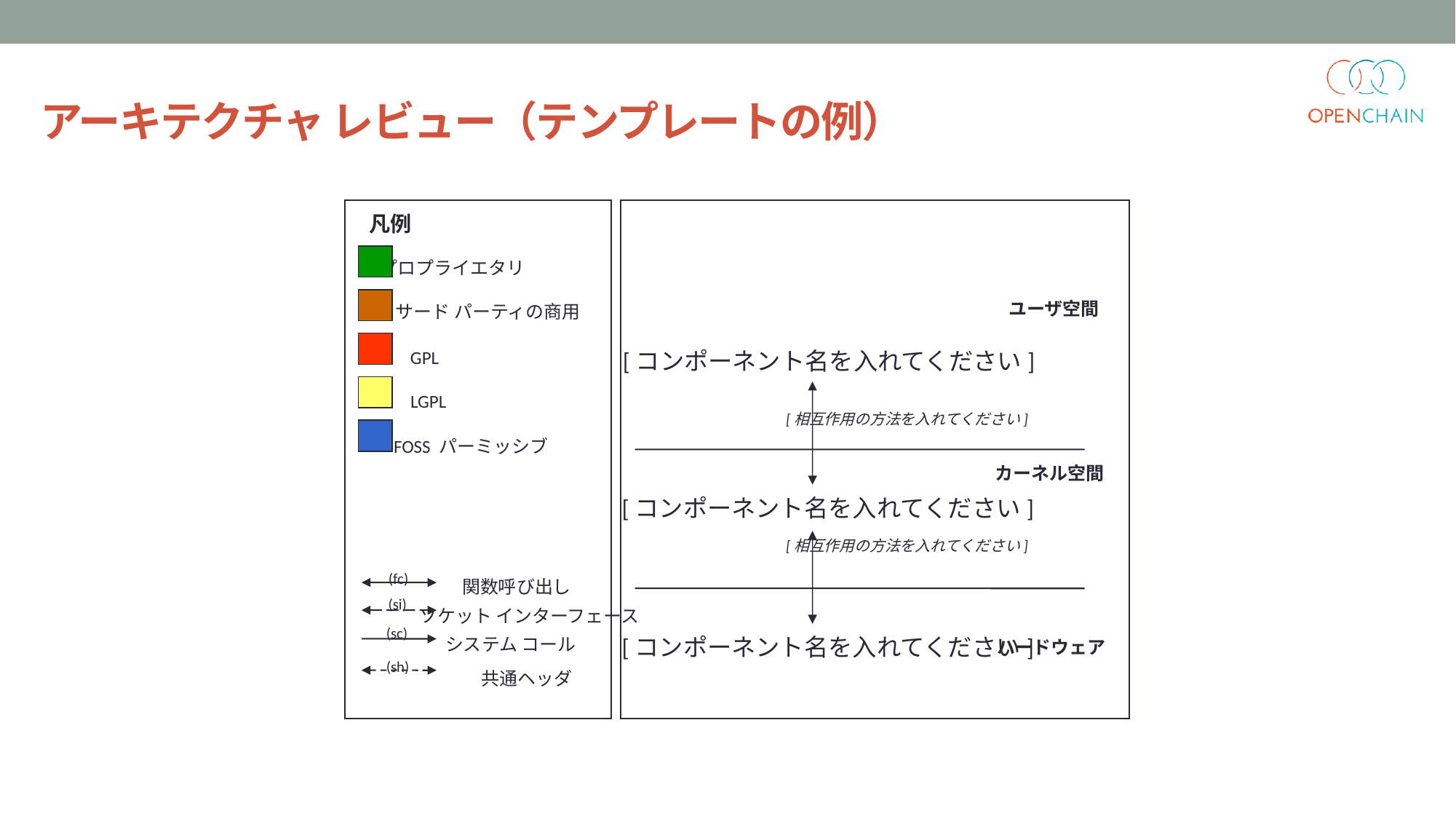

アーキテクチャ レビュー（テンプレートの例）

凡例

プロプライエタリ

ユーザ空間
サード パーティの商用

[コンポーネント名を入れてください]
GPL

LGPL
[相互作用の方法を入れてください]

FOSS パーミッシブ

カーネル空間
[コンポーネント名を入れてください]

[相互作用の方法を入れてください]
(fc)
関数呼び出し

(si)
ソケット インターフェース

(sc)
[コンポーネント名を入れてください]
システム コール
ハードウェア

(sh)
共通ヘッダ